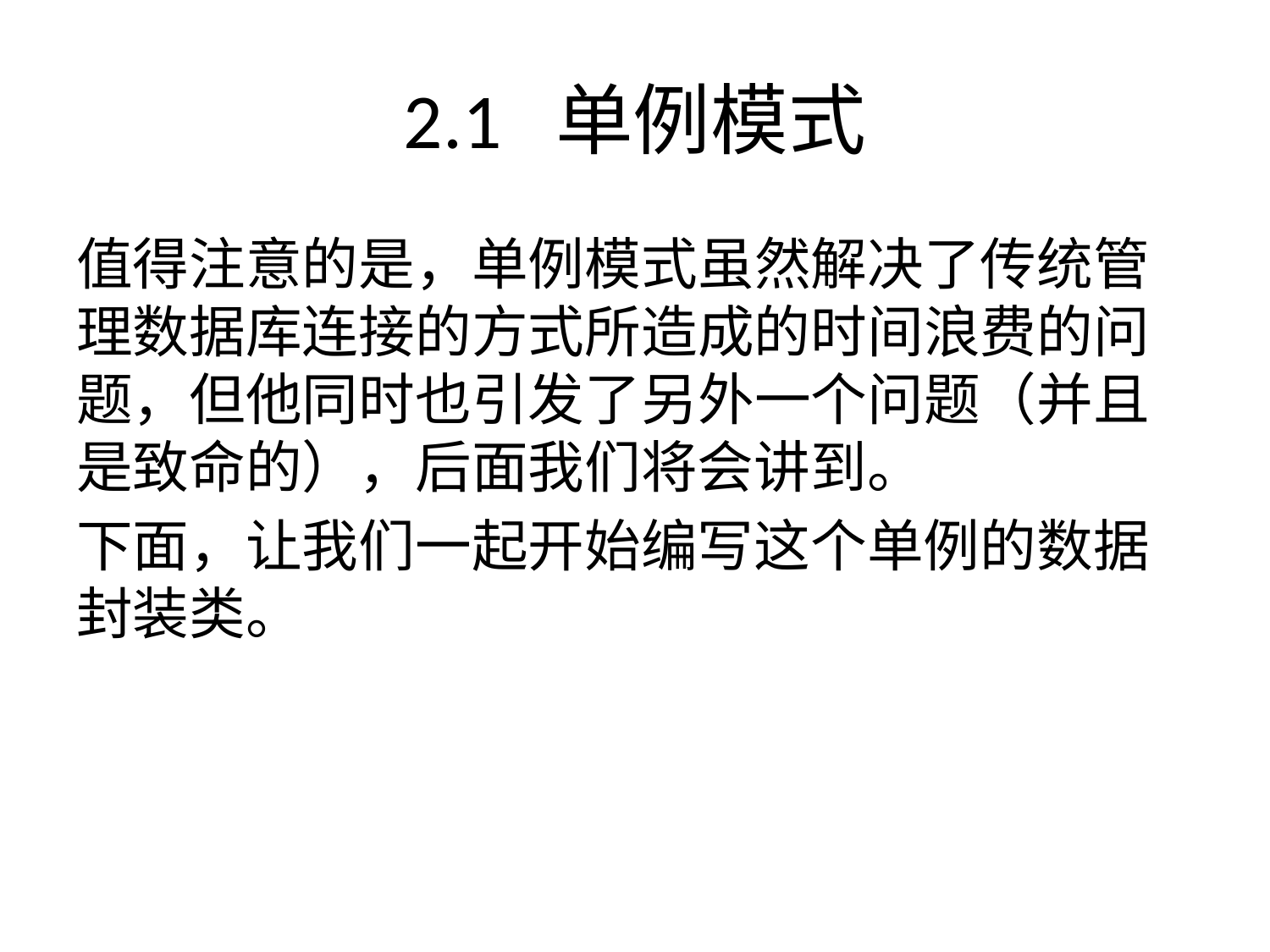

# 2.1  单例模式
值得注意的是，单例模式虽然解决了传统管理数据库连接的方式所造成的时间浪费的问题，但他同时也引发了另外一个问题（并且是致命的），后面我们将会讲到。
下面，让我们一起开始编写这个单例的数据封装类。